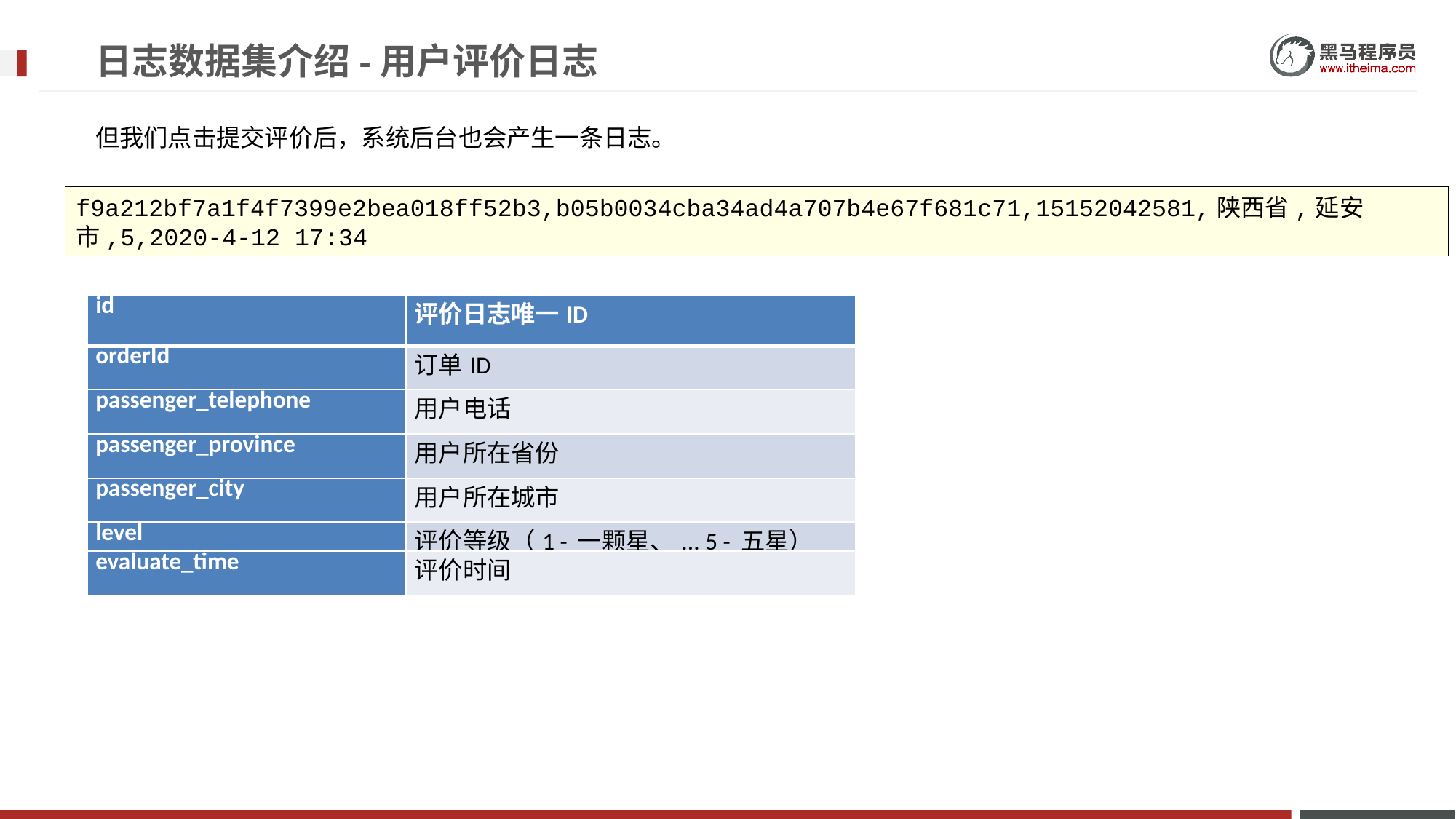

# 日志数据集介绍-用户评价日志
但我们点击提交评价后，系统后台也会产生一条日志。
f9a212bf7a1f4f7399e2bea018ff52b3,b05b0034cba34ad4a707b4e67f681c71,15152042581,陕西省,延安市,5,2020-4-12 17:34

| id | 评价日志唯一ID |
| --- | --- |
| orderId | 订单ID |
| passenger\_telephone | 用户电话 |
| passenger\_province | 用户所在省份 |
| passenger\_city | 用户所在城市 |
| level | 评价等级（1 - 一颗星、... 5 - 五星） |
| evaluate\_time | 评价时间 |